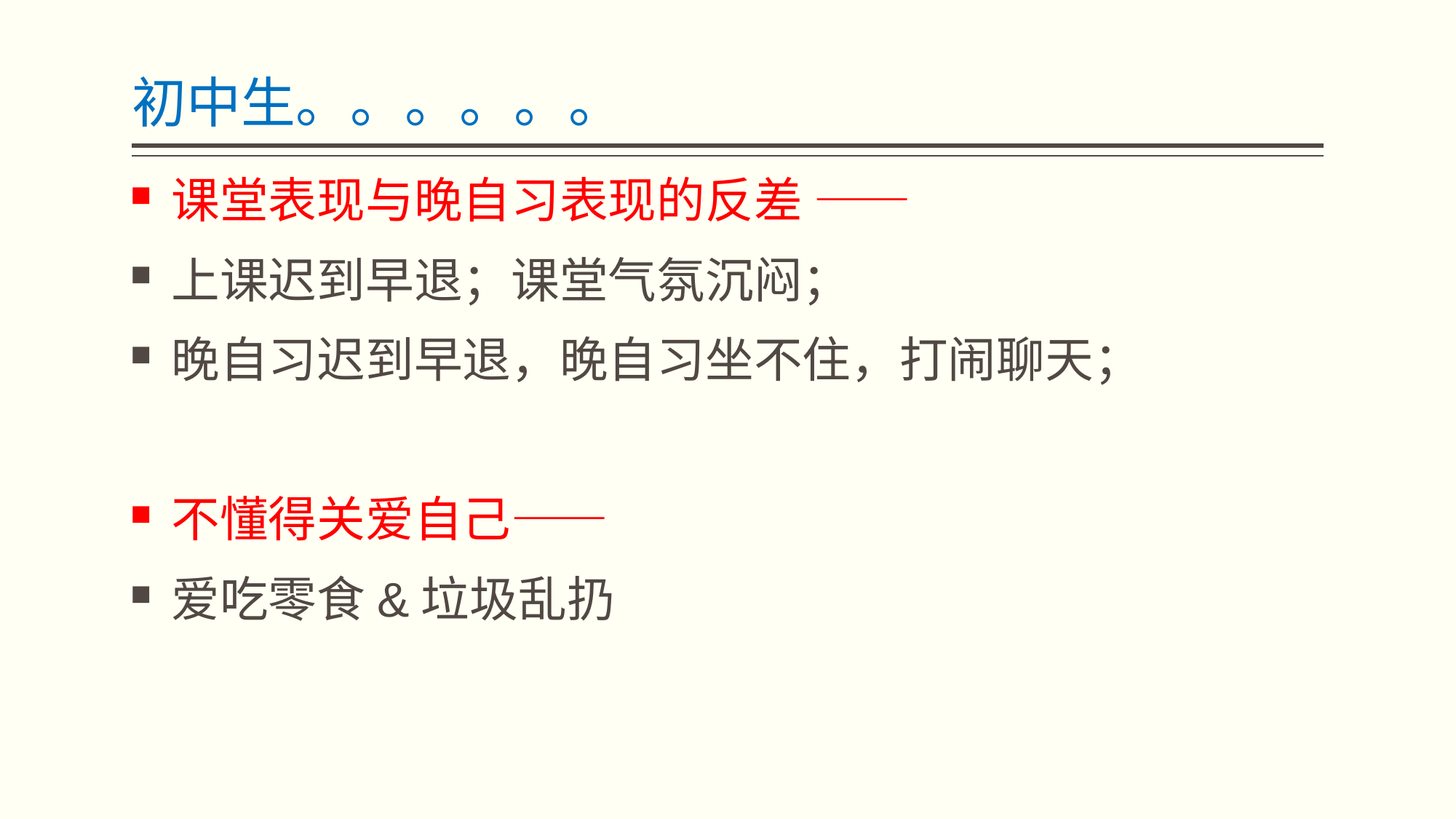

# 初中生。。。。。。
课堂表现与晚自习表现的反差 ——
上课迟到早退；课堂气氛沉闷；
晚自习迟到早退，晚自习坐不住，打闹聊天；

不懂得关爱自己——
爱吃零食&垃圾乱扔